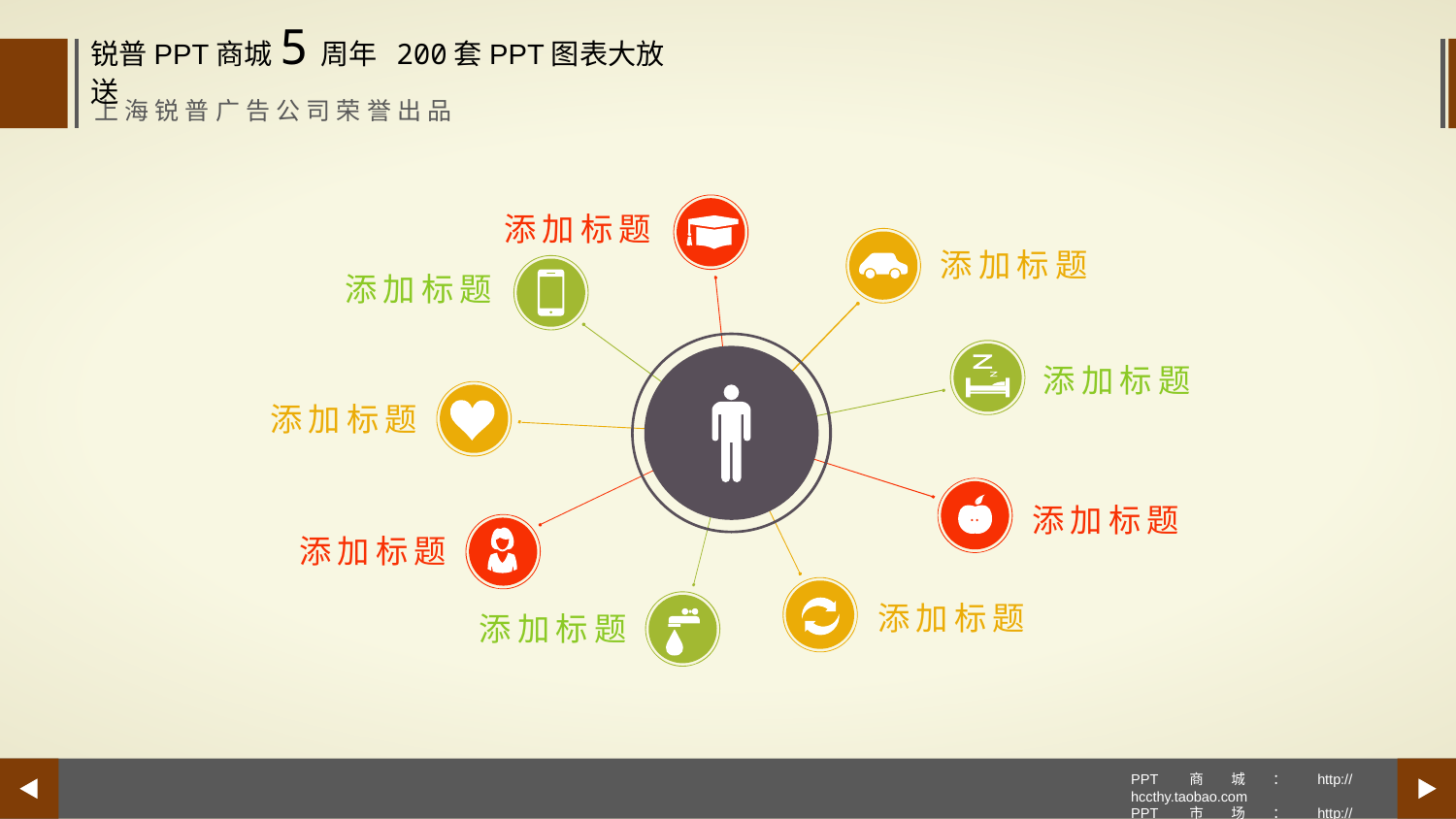

添加标题

添加标题

添加标题

添加标题

添加标题

添加标题

添加标题

添加标题

添加标题